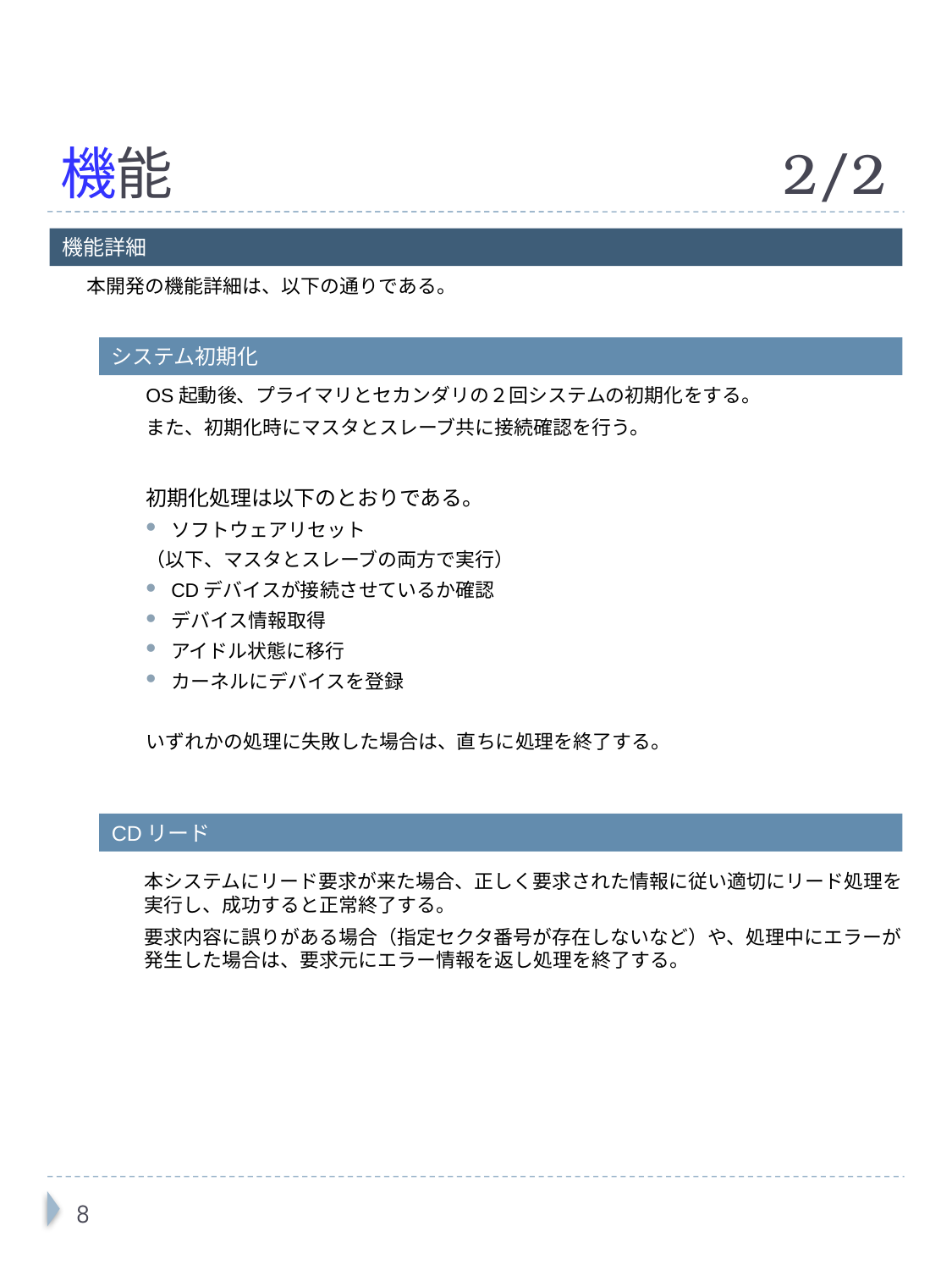

# 機能	2/2
機能詳細
本開発の機能詳細は、以下の通りである。
システム初期化
OS起動後、プライマリとセカンダリの２回システムの初期化をする。
また、初期化時にマスタとスレーブ共に接続確認を行う。

初期化処理は以下のとおりである。
ソフトウェアリセット
（以下、マスタとスレーブの両方で実行）
CDデバイスが接続させているか確認
デバイス情報取得
アイドル状態に移行
カーネルにデバイスを登録

いずれかの処理に失敗した場合は、直ちに処理を終了する。

CDリード
本システムにリード要求が来た場合、正しく要求された情報に従い適切にリード処理を実行し、成功すると正常終了する。
要求内容に誤りがある場合（指定セクタ番号が存在しないなど）や、処理中にエラーが発生した場合は、要求元にエラー情報を返し処理を終了する。
8